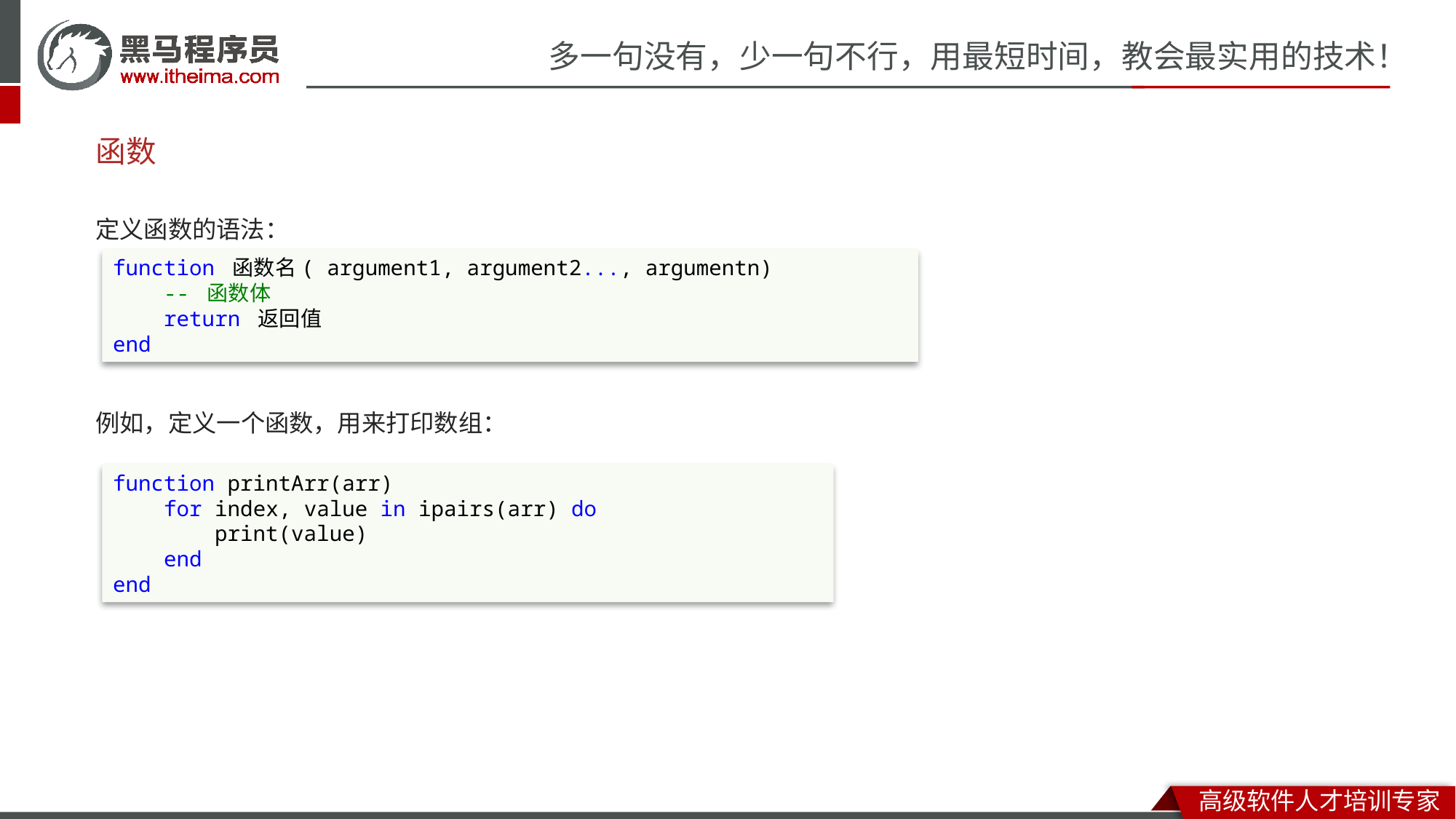

# 函数
定义函数的语法：

例如，定义一个函数，用来打印数组：
function 函数名( argument1, argument2..., argumentn)
    -- 函数体
    return 返回值
end
function printArr(arr)
    for index, value in ipairs(arr) do
        print(value)
    end
end